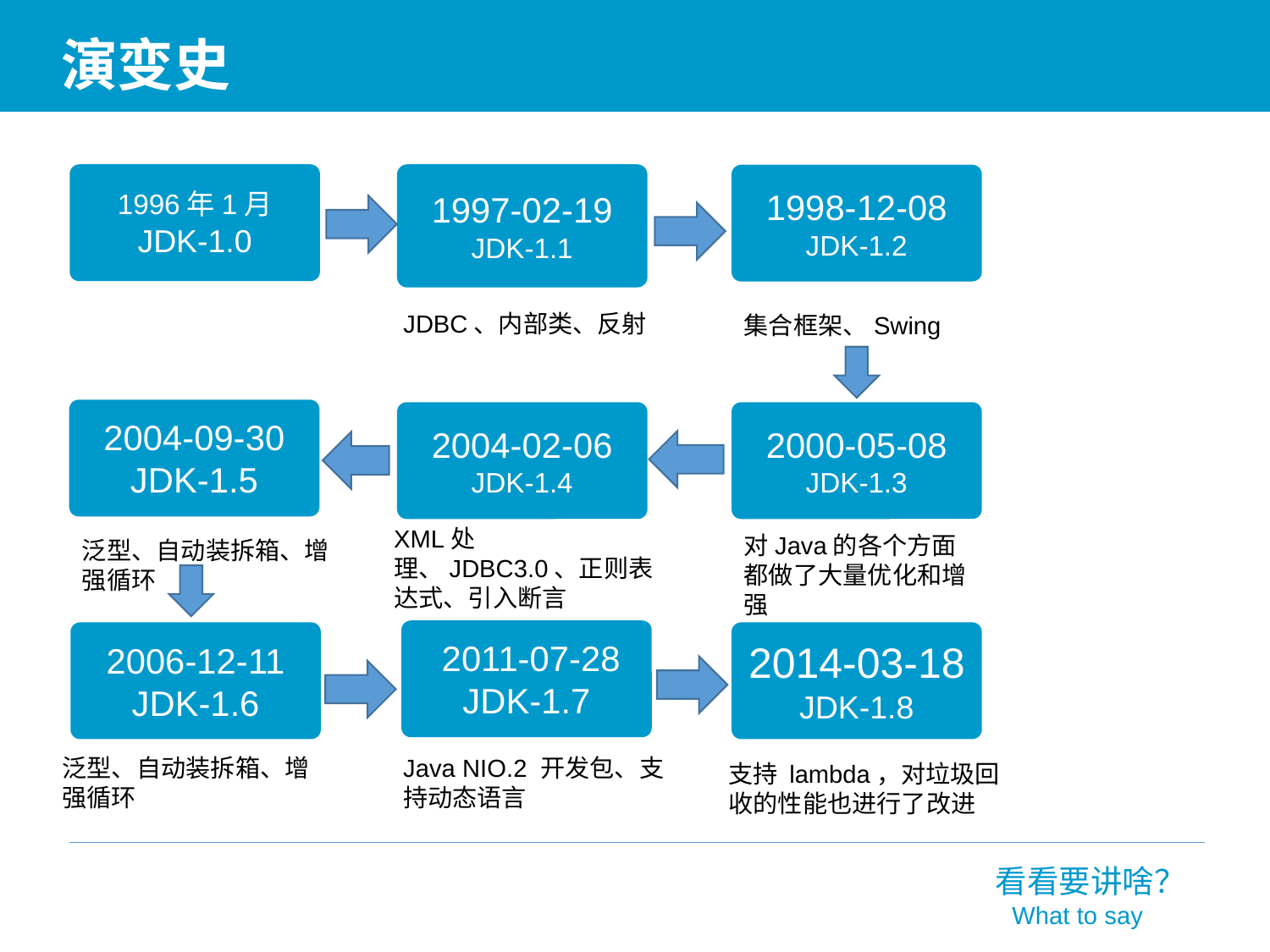

演变史
1996年1月
JDK-1.0
1997-02-19
JDK-1.1
1998-12-08
JDK-1.2

JDBC、内部类、反射
集合框架、Swing

2004-09-30
JDK-1.5
2004-02-06
JDK-1.4
2000-05-08
JDK-1.3

XML处理、JDBC3.0、正则表达式、引入断言
对Java的各个方面都做了大量优化和增强
泛型、自动装拆箱、增强循环

 2011-07-28
JDK-1.7
2014-03-18
JDK-1.8
2006-12-11
JDK-1.6

泛型、自动装拆箱、增强循环
Java NIO.2 开发包、支持动态语言
支持 lambda，对垃圾回收的性能也进行了改进
看看要讲啥？
What to say